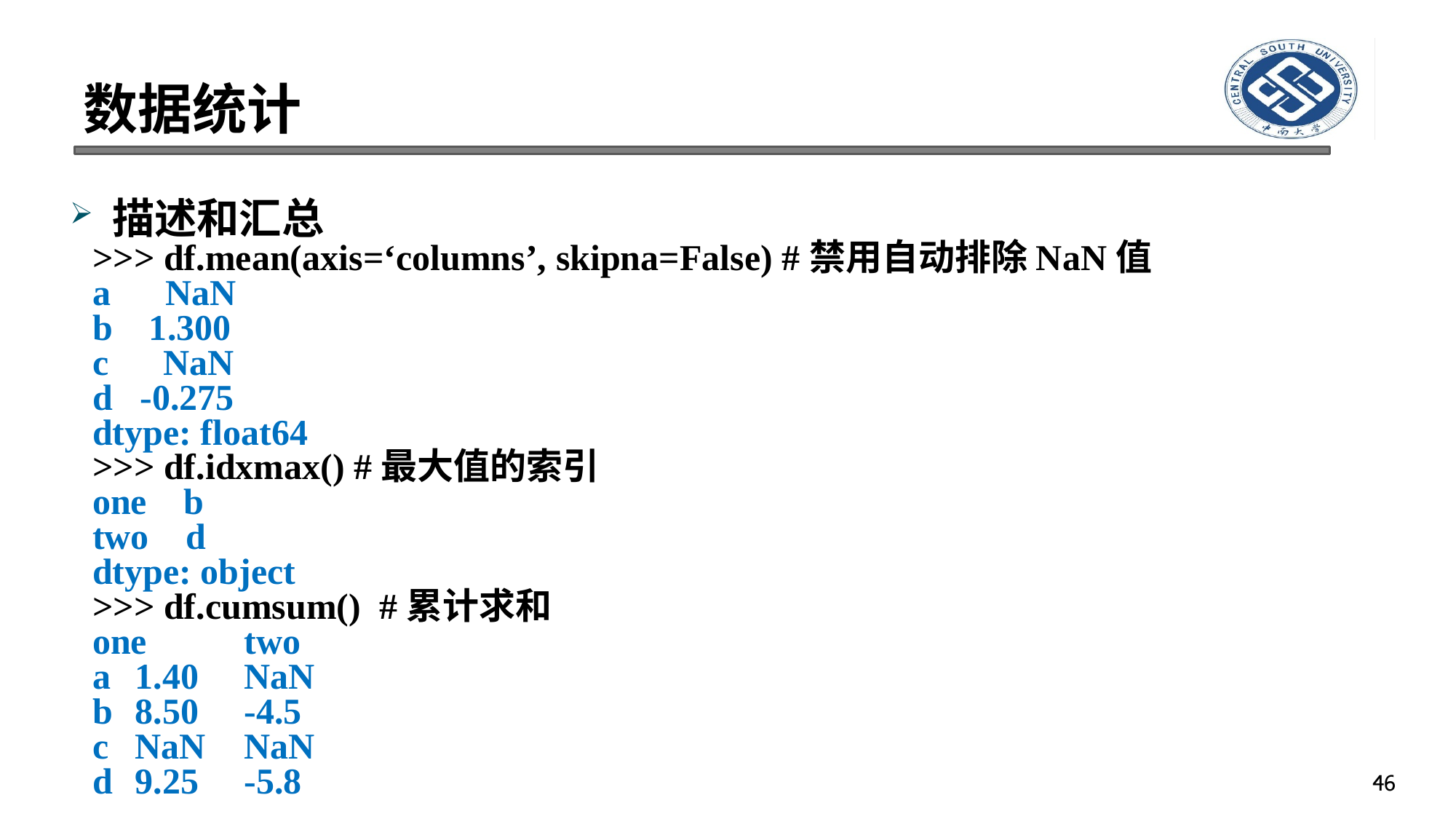

# 数据统计
描述和汇总
>>> df.mean(axis=‘columns’, skipna=False) #禁用自动排除NaN值
a      NaN
b    1.300
c      NaN
d   -0.275
dtype: float64
>>> df.idxmax() #最大值的索引
one    b
two    d
dtype: object
>>> df.cumsum()  #累计求和
one	two
a	1.40	NaN
b	8.50	-4.5
c	NaN	NaN
d	9.25	-5.8
46